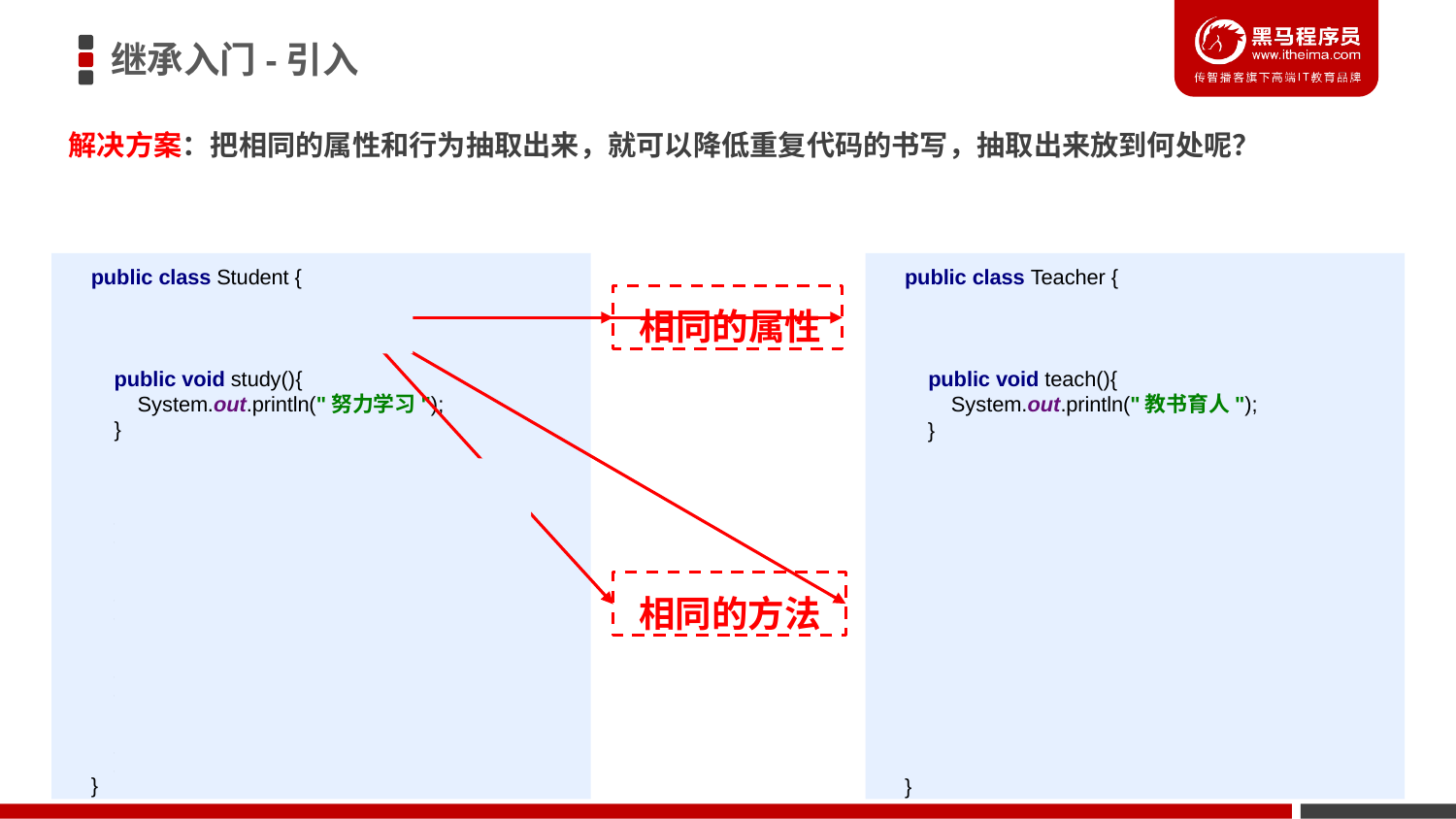

# 继承入门-引入
解决方案：把相同的属性和行为抽取出来，就可以降低重复代码的书写，抽取出来放到何处呢？

public class Student {
    private String name;
    private int age;
    public void study(){
        System.out.println("努力学习");
    }
    public String getName() {
        return name;
    }
    public void setName(String name) {
        this.name = name;
    }
    public int getAge() {
        return age;
    }
    public void setAge(int age) {
        this.age = age;
    }
}

public class Teacher {
    private String name;
    private int age;
    public void teach(){
        System.out.println("教书育人");
    }
    public String getName() {
        return name;
    }
    public void setName(String name) {
        this.name = name;
    }
    public int getAge() {
        return age;
    }
    public void setAge(int age) {
        this.age = age;
    }
}
相同的属性

相同的方法